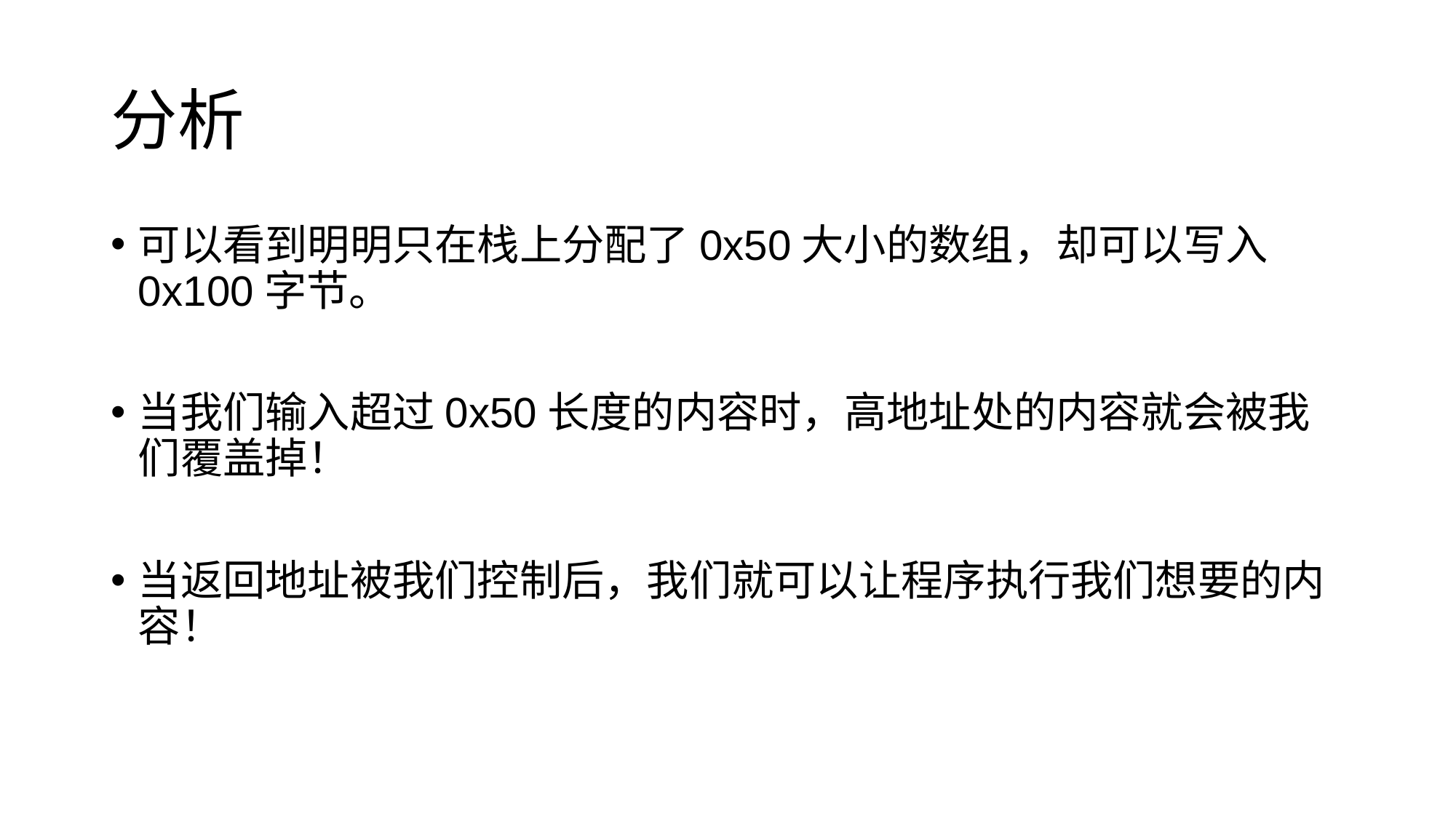

# 分析
可以看到明明只在栈上分配了0x50大小的数组，却可以写入0x100字节。

当我们输入超过0x50长度的内容时，高地址处的内容就会被我们覆盖掉！

当返回地址被我们控制后，我们就可以让程序执行我们想要的内容！